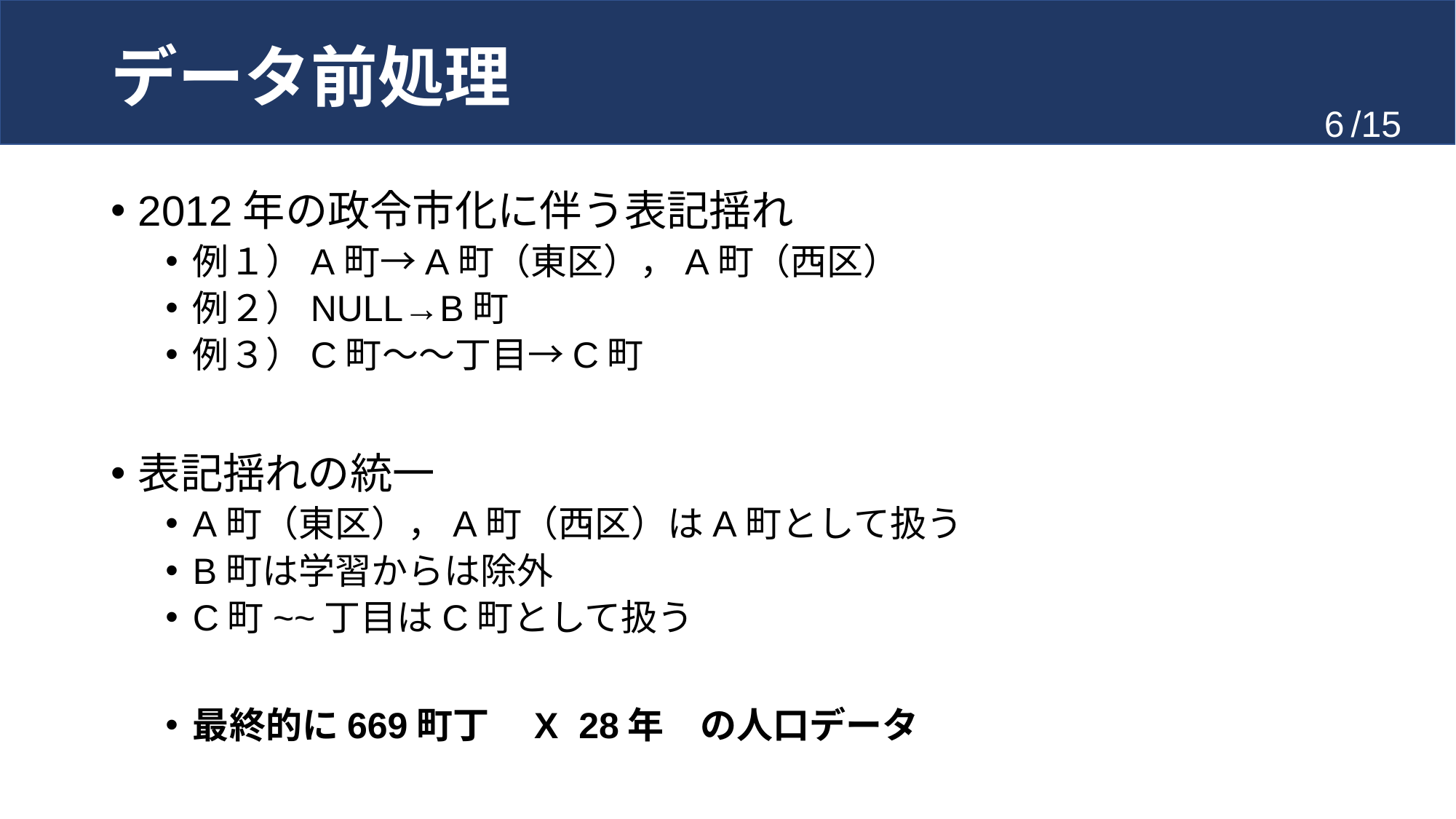

# データ前処理
6
2012年の政令市化に伴う表記揺れ
例１）A町→A町（東区），A町（西区）
例２）NULL→B町
例３）C町〜〜丁目→C町

表記揺れの統一
A町（東区），A町（西区）はA町として扱う
B町は学習からは除外
C町~~丁目はC町として扱う

最終的に669町丁　X  28年　の人口データ